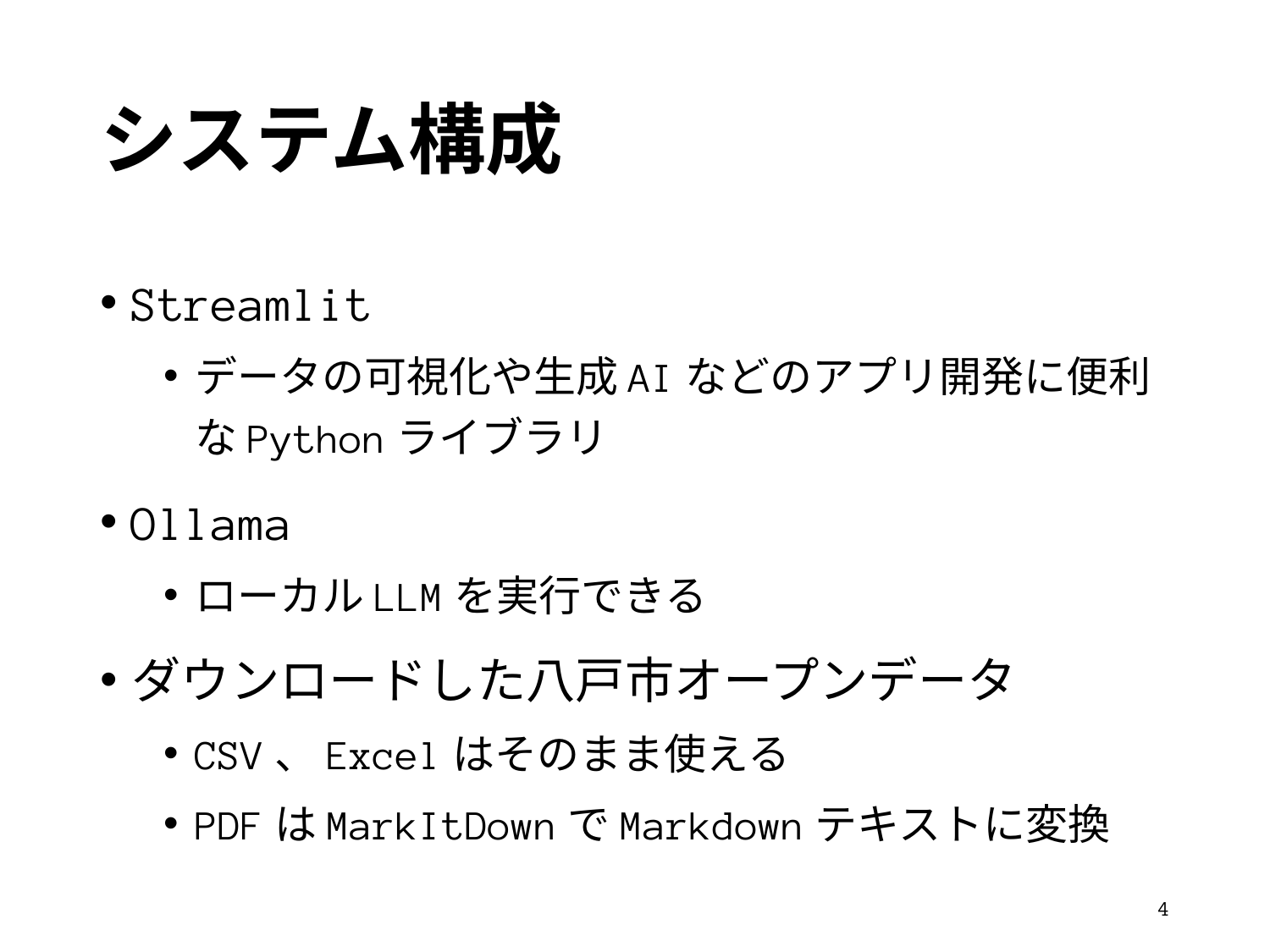

# システム構成
Streamlit
データの可視化や生成AIなどのアプリ開発に便利なPythonライブラリ
Ollama
ローカルLLMを実行できる
ダウンロードした八戸市オープンデータ
CSV、Excelはそのまま使える
PDFはMarkItDownでMarkdownテキストに変換
4